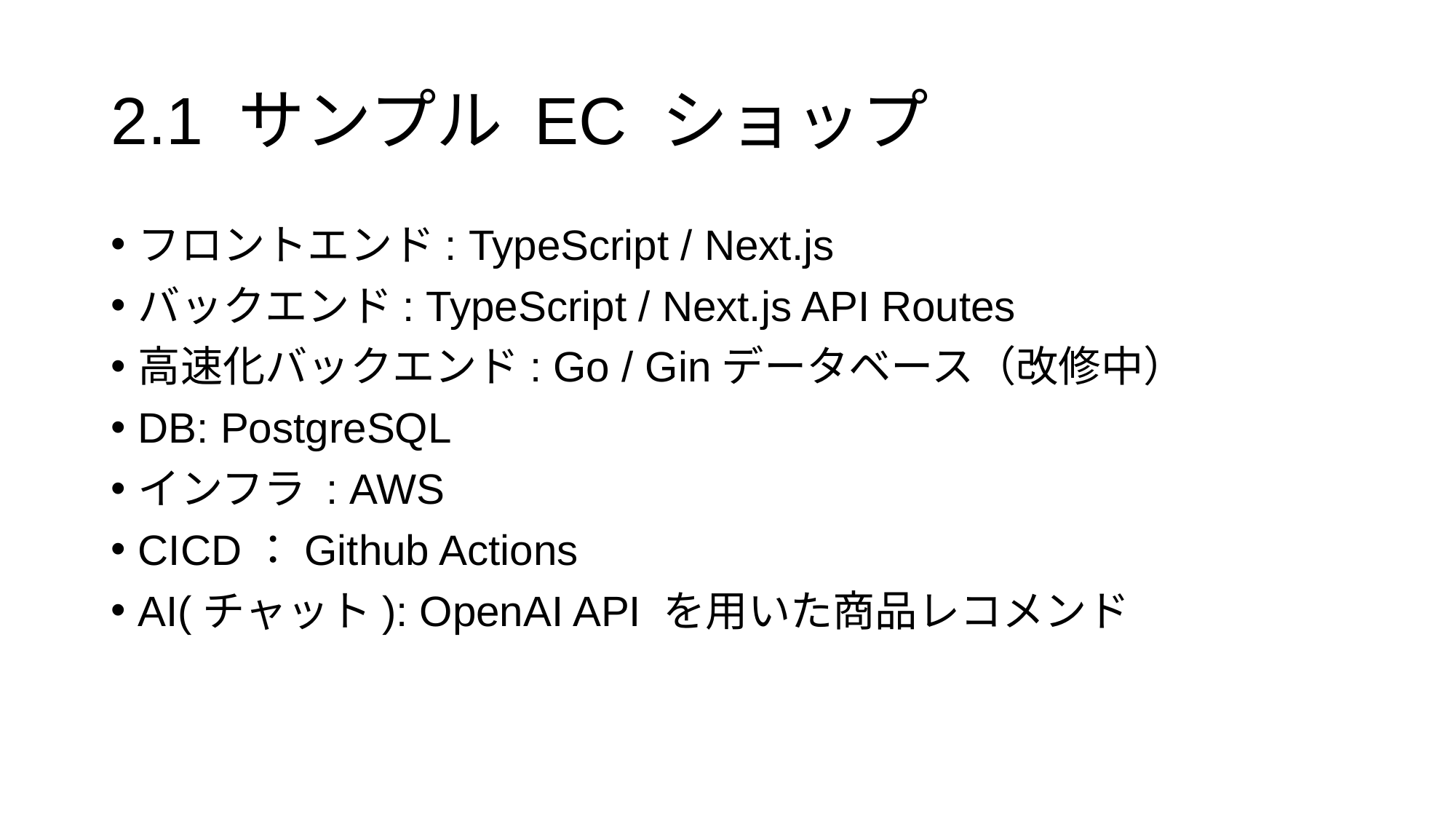

# 2.1 サンプル EC ショップ
フロントエンド: TypeScript / Next.js
バックエンド: TypeScript / Next.js API Routes
高速化バックエンド: Go / Ginデータベース（改修中）
DB: PostgreSQL
インフラ : AWS
CICD：Github Actions
AI(チャット): OpenAI API を用いた商品レコメンド